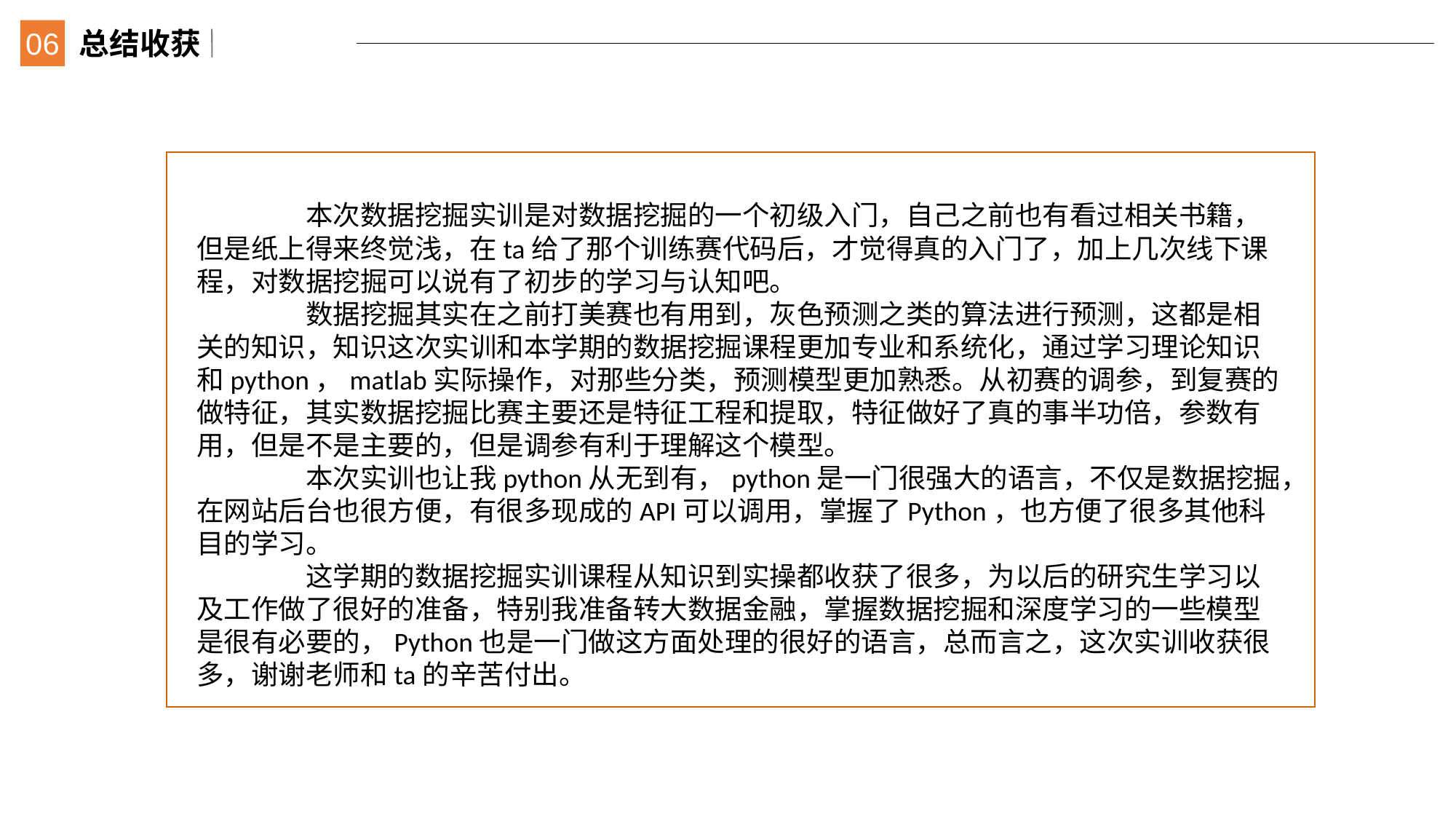

06
总结收获

	本次数据挖掘实训是对数据挖掘的一个初级入门，自己之前也有看过相关书籍，但是纸上得来终觉浅，在ta给了那个训练赛代码后，才觉得真的入门了，加上几次线下课程，对数据挖掘可以说有了初步的学习与认知吧。
	数据挖掘其实在之前打美赛也有用到，灰色预测之类的算法进行预测，这都是相关的知识，知识这次实训和本学期的数据挖掘课程更加专业和系统化，通过学习理论知识和python，matlab实际操作，对那些分类，预测模型更加熟悉。从初赛的调参，到复赛的做特征，其实数据挖掘比赛主要还是特征工程和提取，特征做好了真的事半功倍，参数有用，但是不是主要的，但是调参有利于理解这个模型。
	本次实训也让我python从无到有，python是一门很强大的语言，不仅是数据挖掘，在网站后台也很方便，有很多现成的API可以调用，掌握了Python，也方便了很多其他科目的学习。
	这学期的数据挖掘实训课程从知识到实操都收获了很多，为以后的研究生学习以及工作做了很好的准备，特别我准备转大数据金融，掌握数据挖掘和深度学习的一些模型是很有必要的，Python也是一门做这方面处理的很好的语言，总而言之，这次实训收获很多，谢谢老师和ta的辛苦付出。